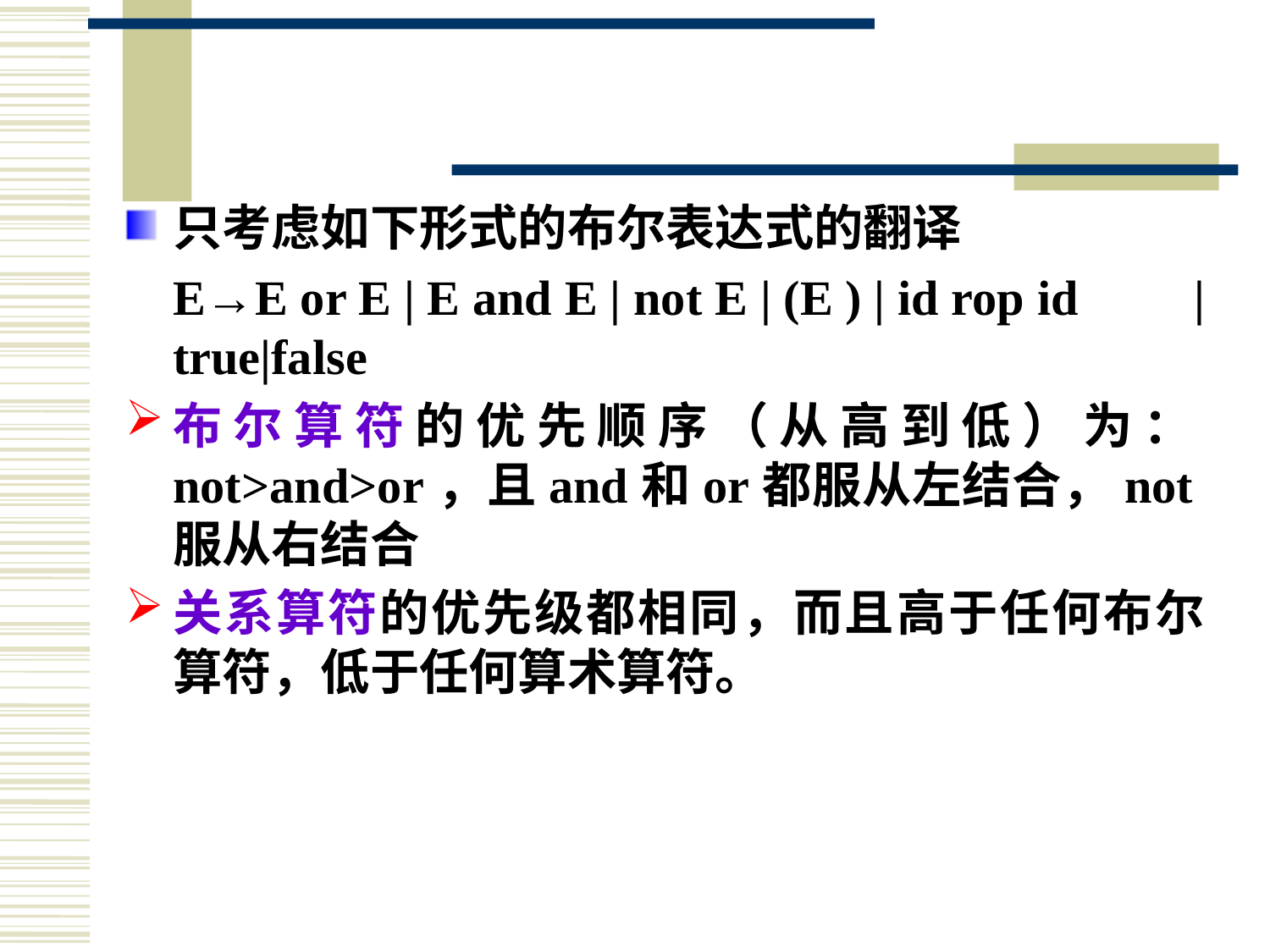

#
只考虑如下形式的布尔表达式的翻译
	E→E or E | E and E | not E | (E ) | id rop id 	|true|false
布尔算符的优先顺序（从高到低）为：not>and>or，且and和or都服从左结合，not服从右结合
关系算符的优先级都相同，而且高于任何布尔算符，低于任何算术算符。